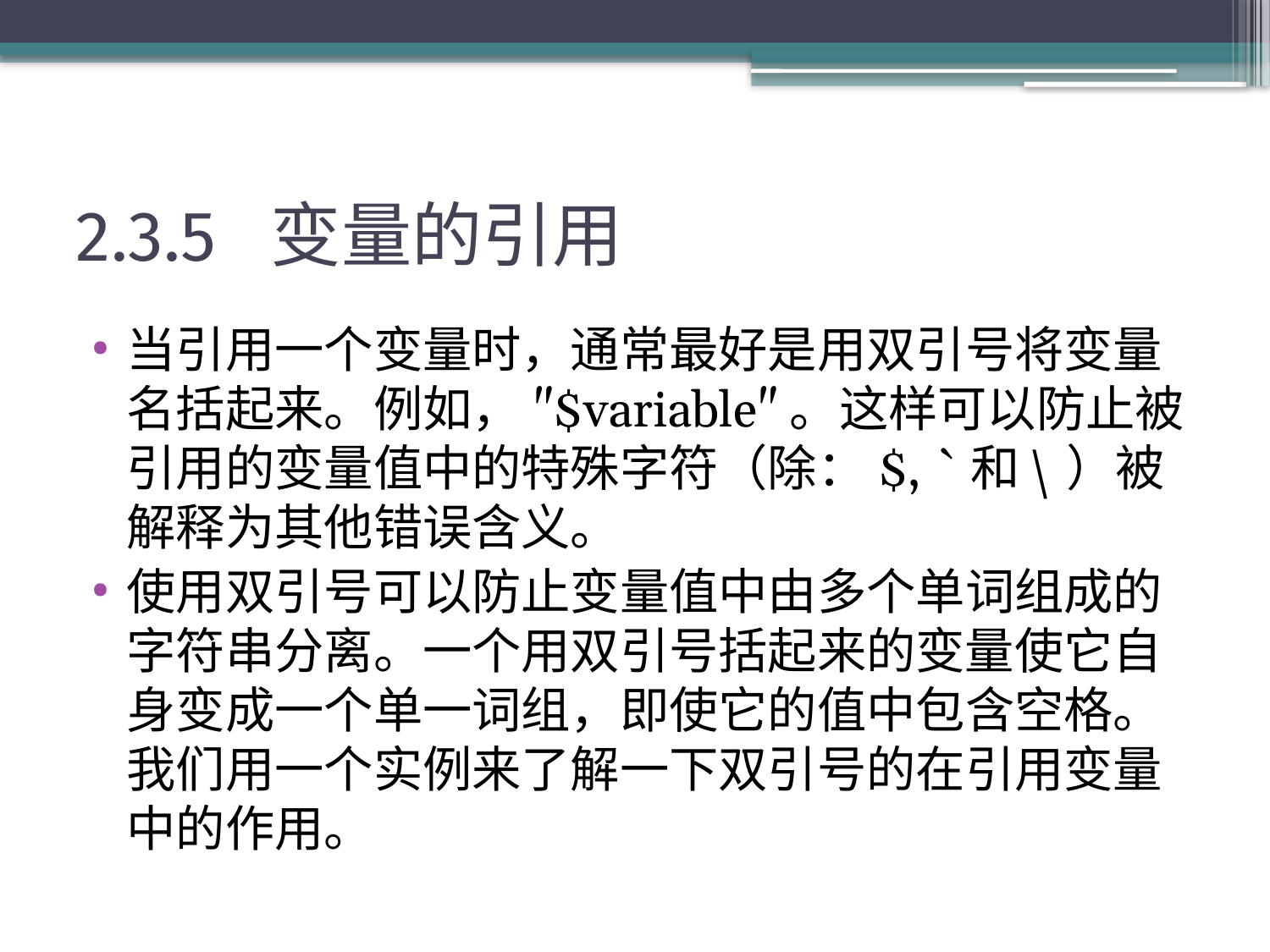

# 2.3.5  变量的引用
当引用一个变量时，通常最好是用双引号将变量名括起来。例如，"$variable"。这样可以防止被引用的变量值中的特殊字符（除：$, `和\）被解释为其他错误含义。
使用双引号可以防止变量值中由多个单词组成的字符串分离。一个用双引号括起来的变量使它自身变成一个单一词组，即使它的值中包含空格。我们用一个实例来了解一下双引号的在引用变量中的作用。